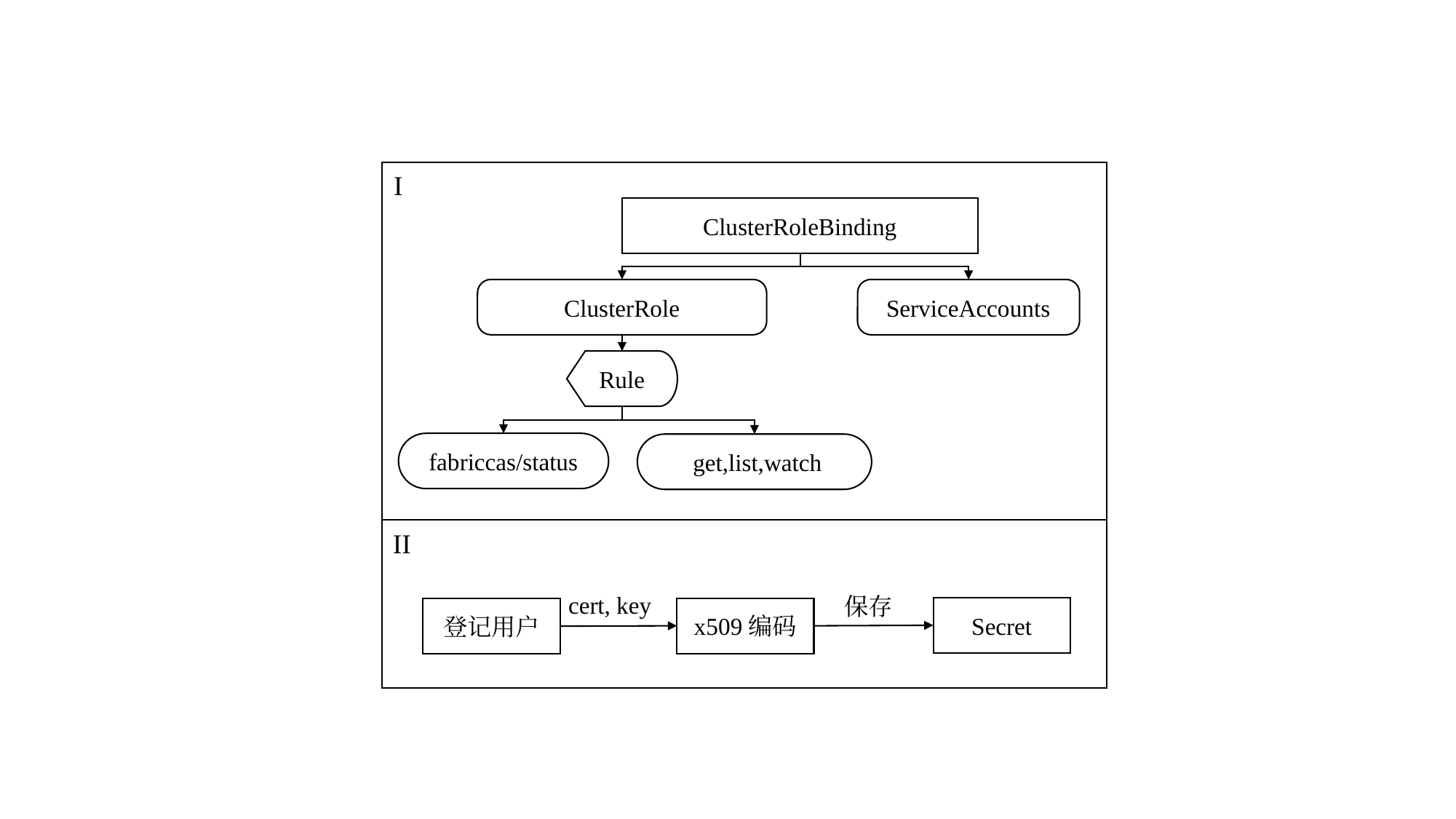

I
ClusterRoleBinding
ClusterRole
ServiceAccounts
Rule
fabriccas/status
 get,list,watch

II
cert, key
保存
Secret
x509编码
登记用户